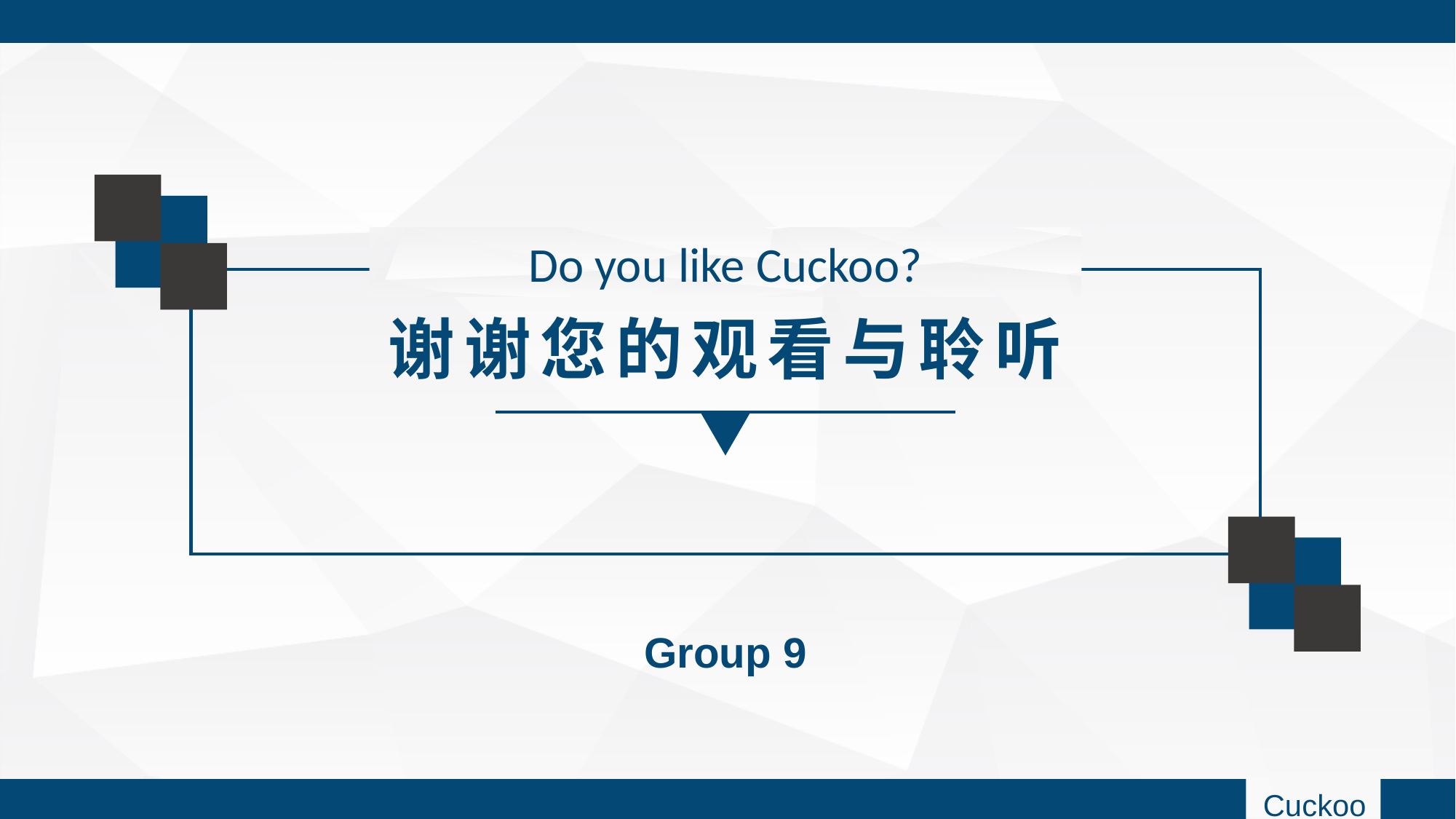

Do you like Cuckoo?

谢谢您的观看与聆听

Group 9

Cuckoo